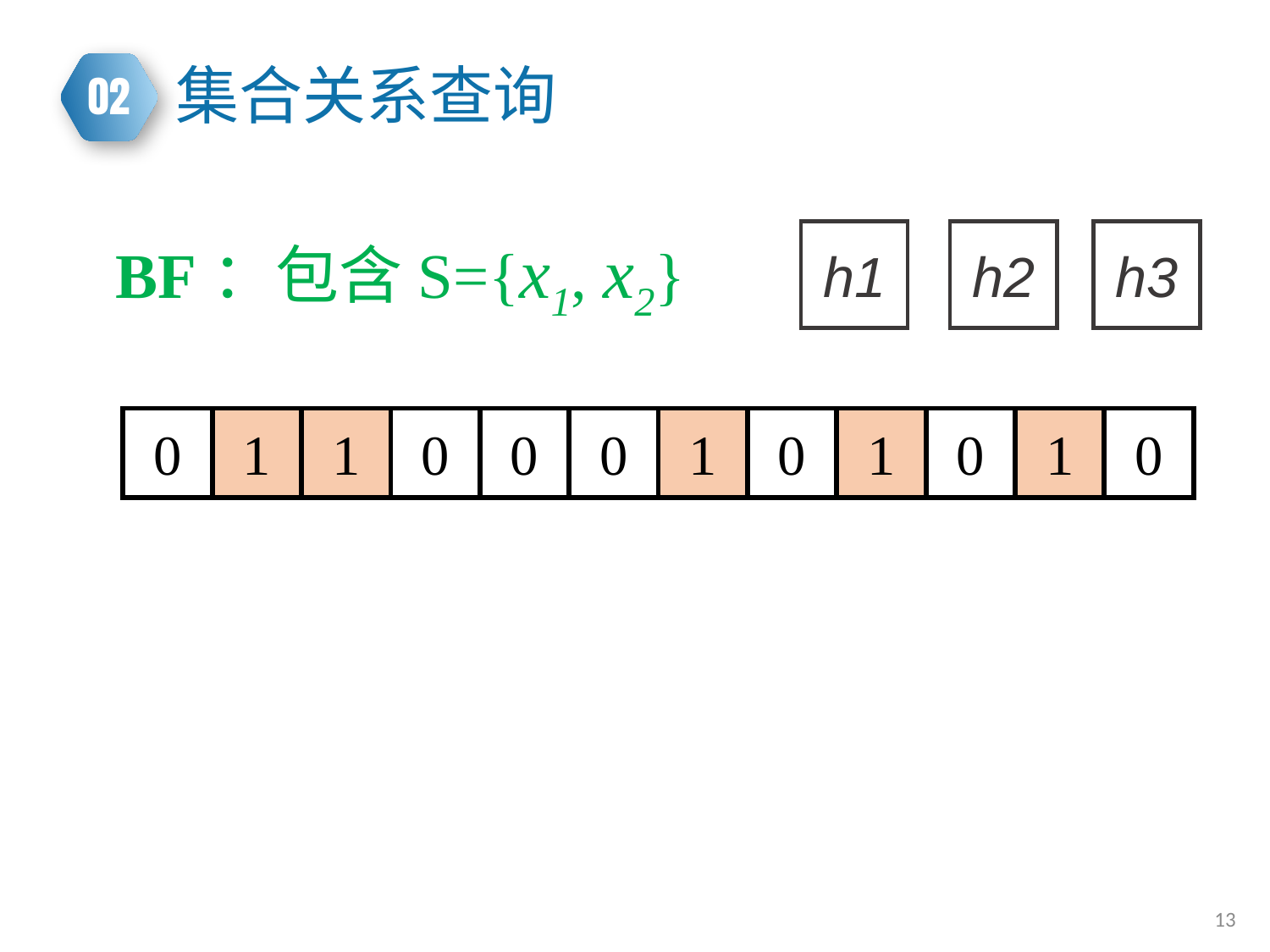

集合关系查询
h1
h2
h3
BF：包含S={x1, x2}
0
1
1
0
0
0
1
0
1
0
1
0
13